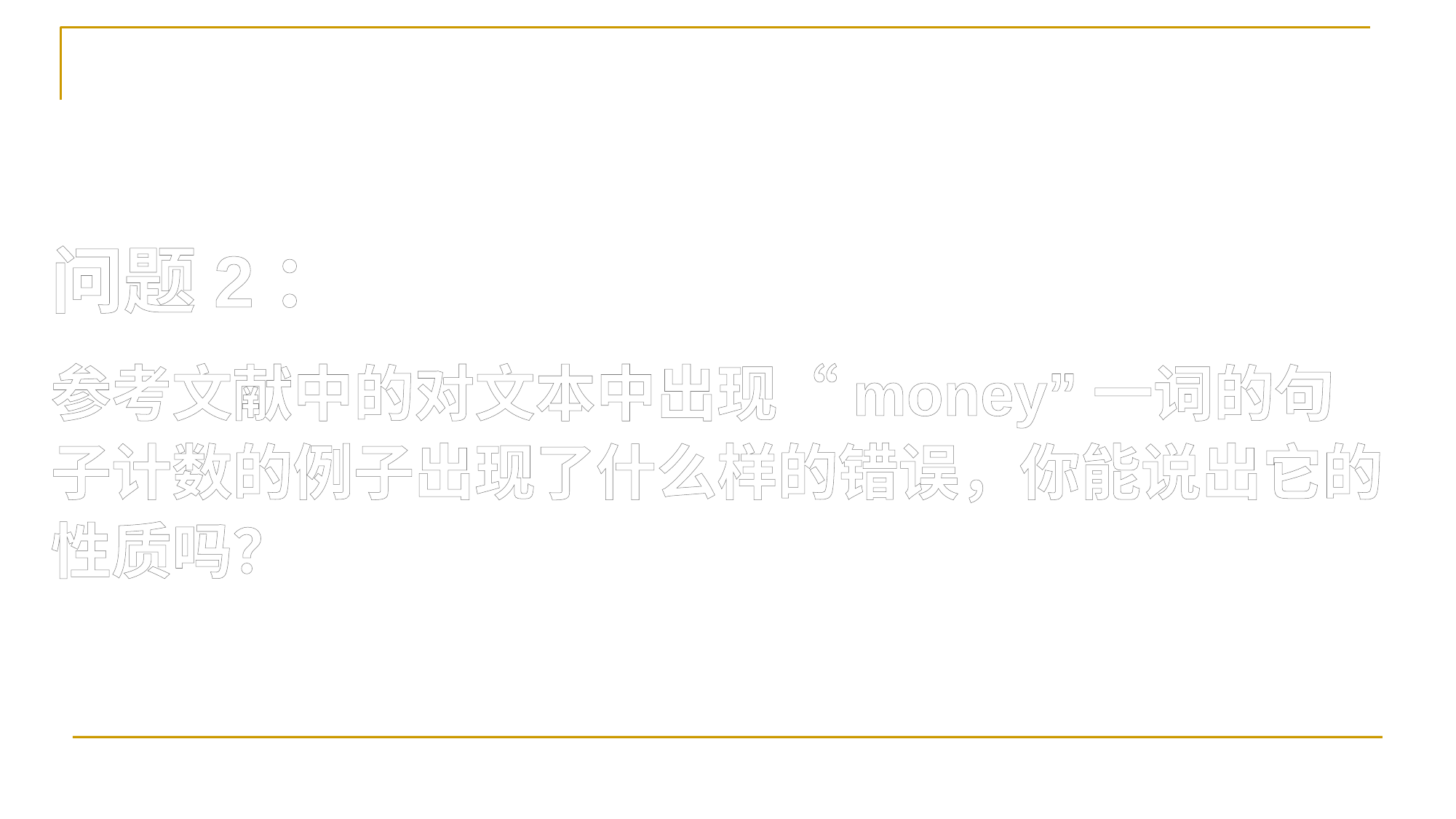

问题2：
参考文献中的对文本中出现“money”一词的句子计数的例子出现了什么样的错误，你能说出它的性质吗？